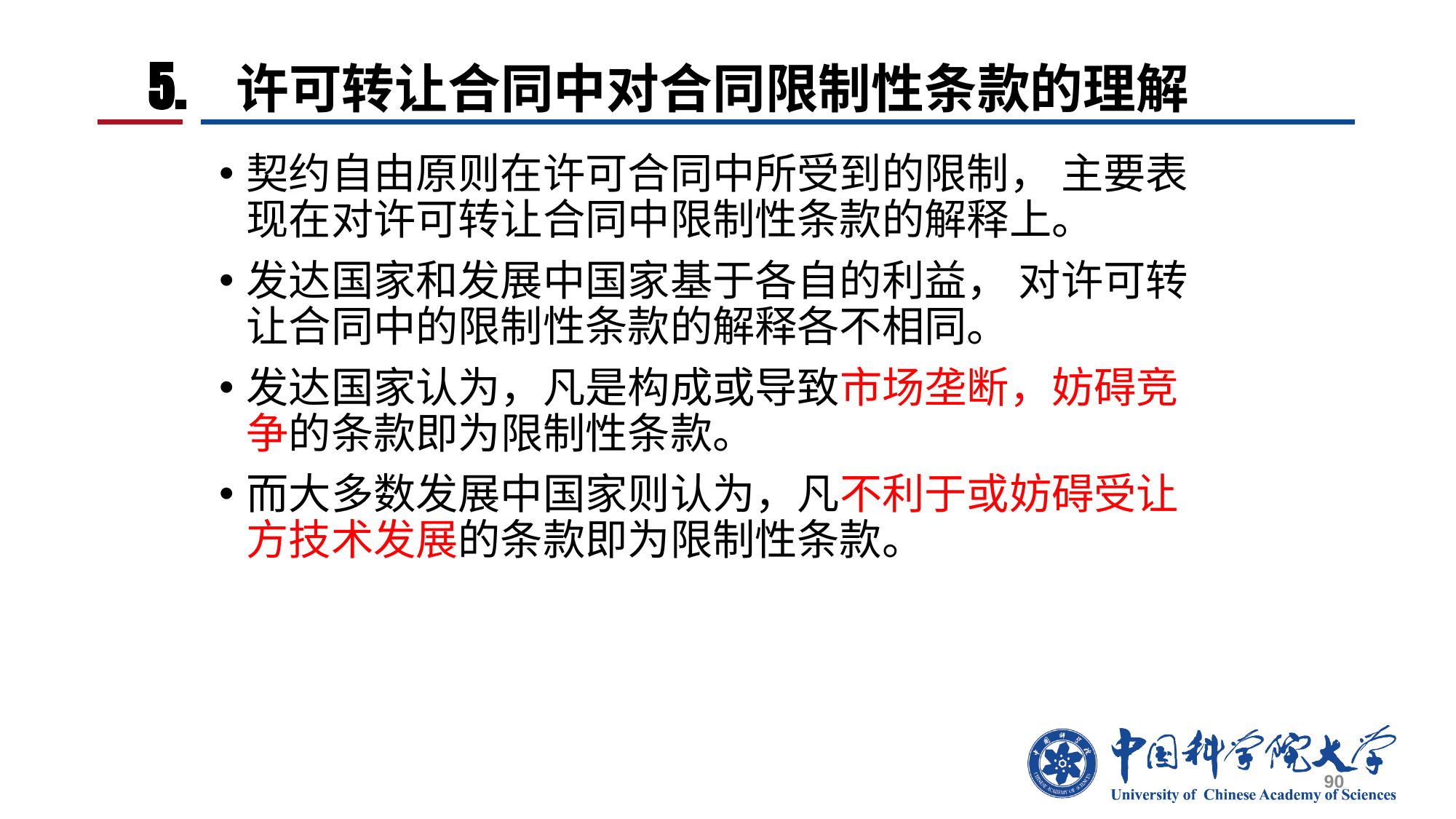

90
# 5.   许可转让合同中对合同限制性条款的理解
契约自由原则在许可合同中所受到的限制， 主要表现在对许可转让合同中限制性条款的解释上。
发达国家和发展中国家基于各自的利益， 对许可转让合同中的限制性条款的解释各不相同。
发达国家认为，凡是构成或导致市场垄断，妨碍竞争的条款即为限制性条款。
而大多数发展中国家则认为，凡不利于或妨碍受让方技术发展的条款即为限制性条款。